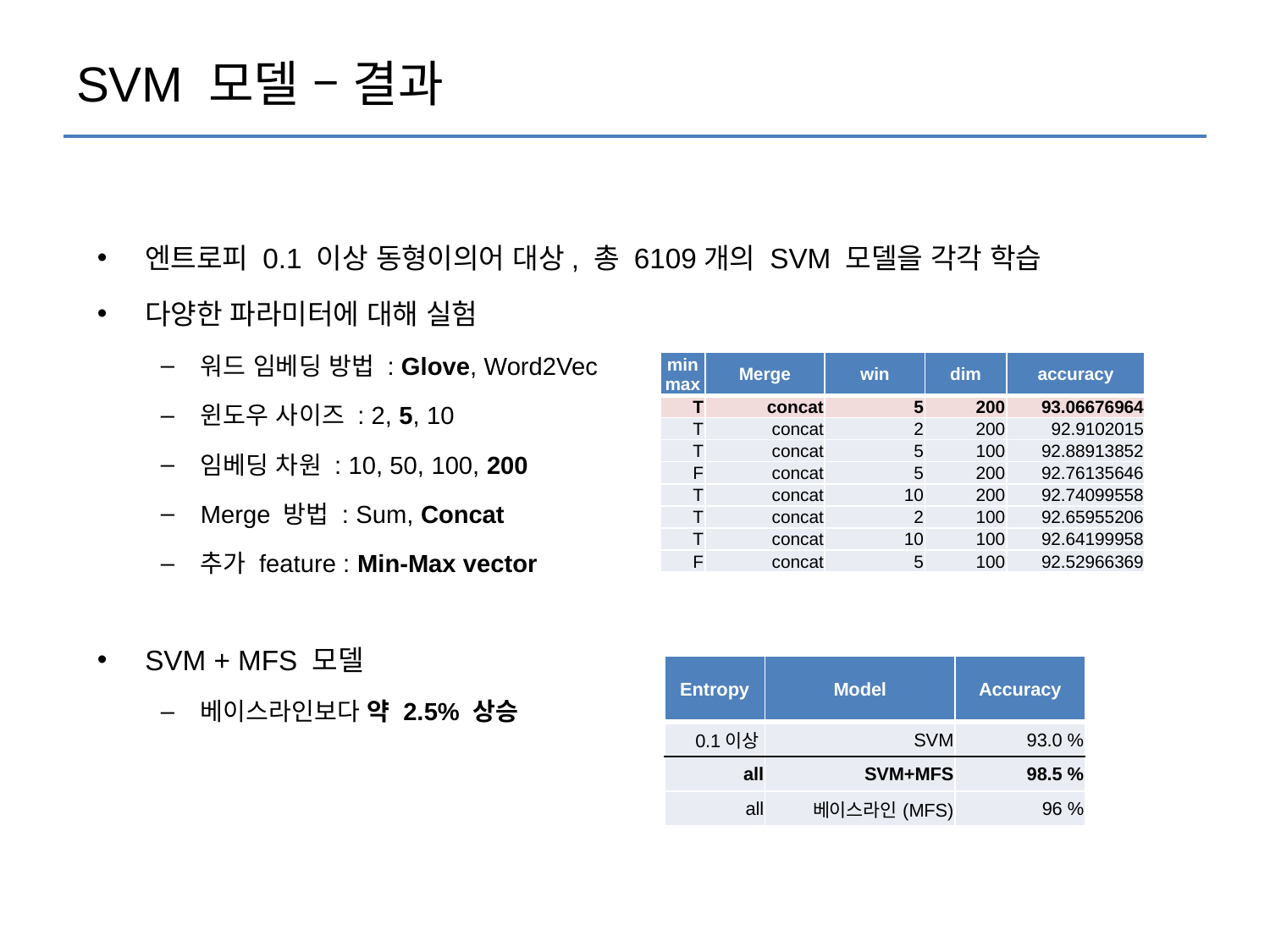

# SVM 모델 – 결과
엔트로피 0.1 이상 동형이의어 대상, 총 6109개의 SVM 모델을 각각 학습
다양한 파라미터에 대해 실험
워드 임베딩 방법 : Glove, Word2Vec
윈도우 사이즈 : 2, 5, 10
임베딩 차원 : 10, 50, 100, 200
Merge 방법 : Sum, Concat
추가 feature : Min-Max vector

SVM + MFS 모델
베이스라인보다 약 2.5% 상승
| minmax | Merge | win | dim | accuracy |
| --- | --- | --- | --- | --- |
| T | concat | 5 | 200 | 93.06676964 |
| T | concat | 2 | 200 | 92.9102015 |
| T | concat | 5 | 100 | 92.88913852 |
| F | concat | 5 | 200 | 92.76135646 |
| T | concat | 10 | 200 | 92.74099558 |
| T | concat | 2 | 100 | 92.65955206 |
| T | concat | 10 | 100 | 92.64199958 |
| F | concat | 5 | 100 | 92.52966369 |
| Entropy | Model | Accuracy |
| --- | --- | --- |
| 0.1이상 | SVM | 93.0 % |
| all | SVM+MFS | 98.5 % |
| all | 베이스라인(MFS) | 96 % |